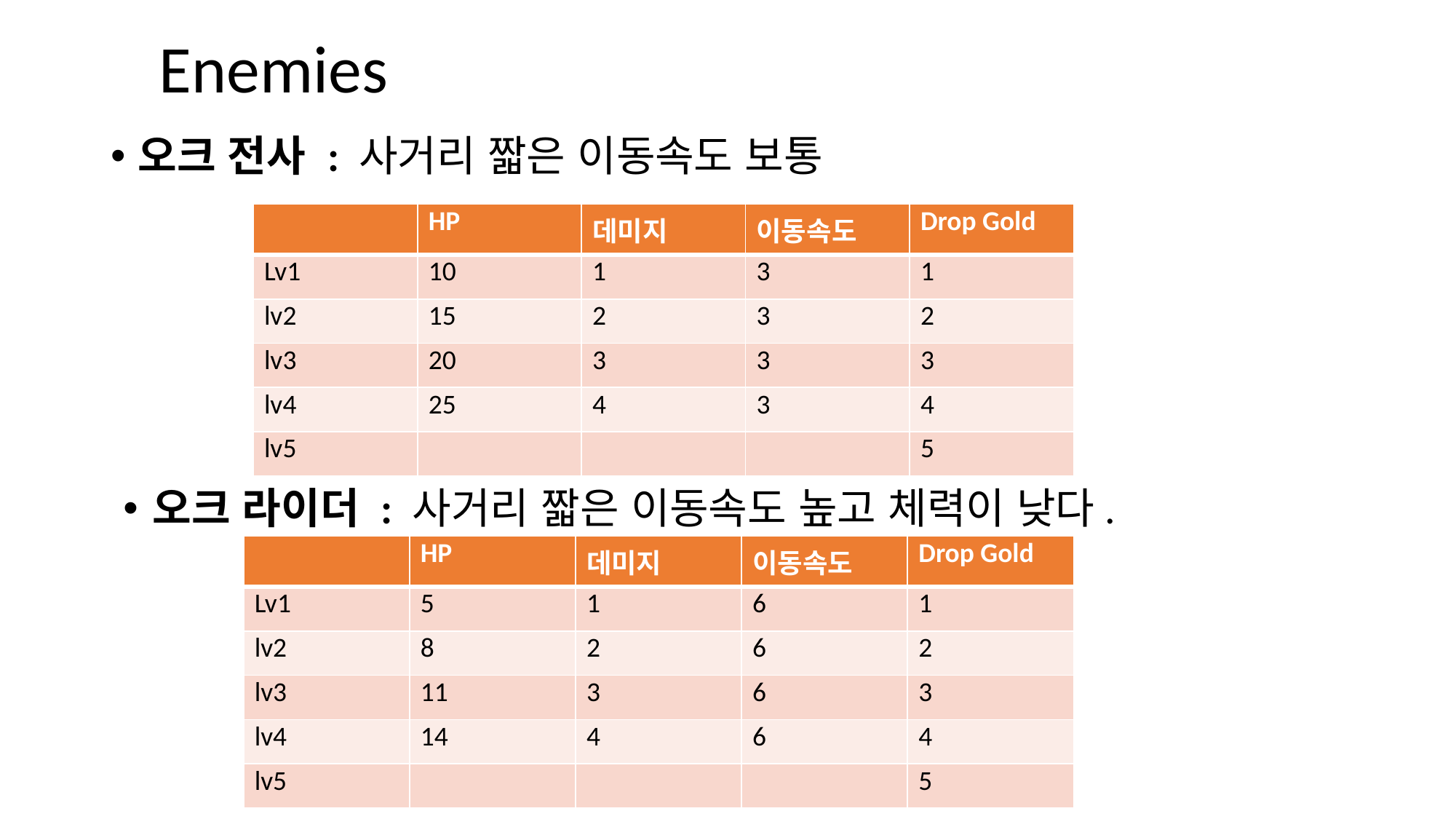

# Enemies
오크 전사 : 사거리 짧은 이동속도 보통
|  | HP | 데미지 | 이동속도 | Drop Gold |
| --- | --- | --- | --- | --- |
| Lv1 | 10 | 1 | 3 | 1 |
| lv2 | 15 | 2 | 3 | 2 |
| lv3 | 20 | 3 | 3 | 3 |
| lv4 | 25 | 4 | 3 | 4 |
| lv5 |  |  |  | 5 |
오크 라이더 : 사거리 짧은 이동속도 높고 체력이 낮다.
|  | HP | 데미지 | 이동속도 | Drop Gold |
| --- | --- | --- | --- | --- |
| Lv1 | 5 | 1 | 6 | 1 |
| lv2 | 8 | 2 | 6 | 2 |
| lv3 | 11 | 3 | 6 | 3 |
| lv4 | 14 | 4 | 6 | 4 |
| lv5 |  |  |  | 5 |